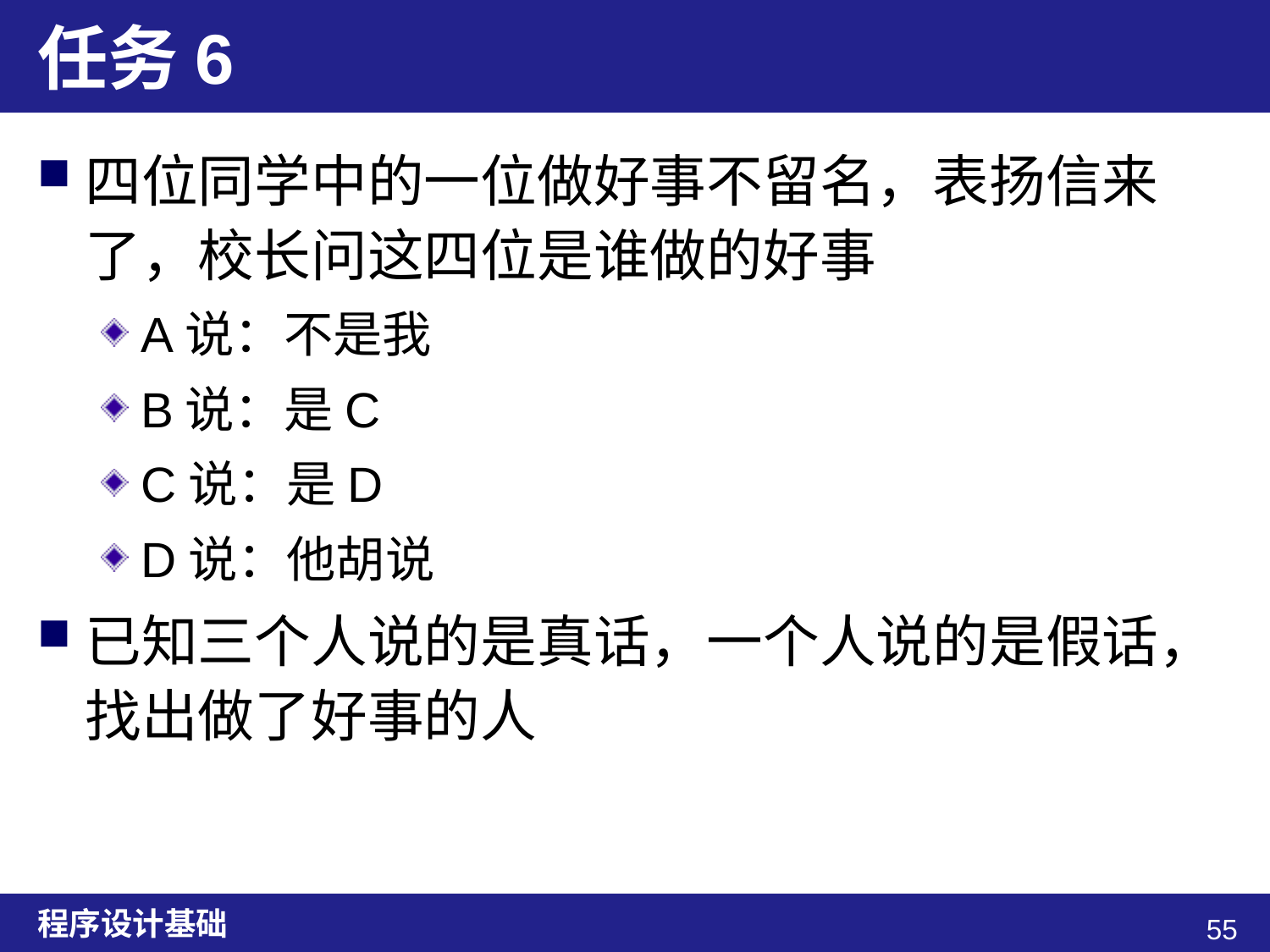

# 任务6
四位同学中的一位做好事不留名，表扬信来了，校长问这四位是谁做的好事
A说：不是我
B说：是C
C说：是D
D说：他胡说
已知三个人说的是真话，一个人说的是假话，找出做了好事的人